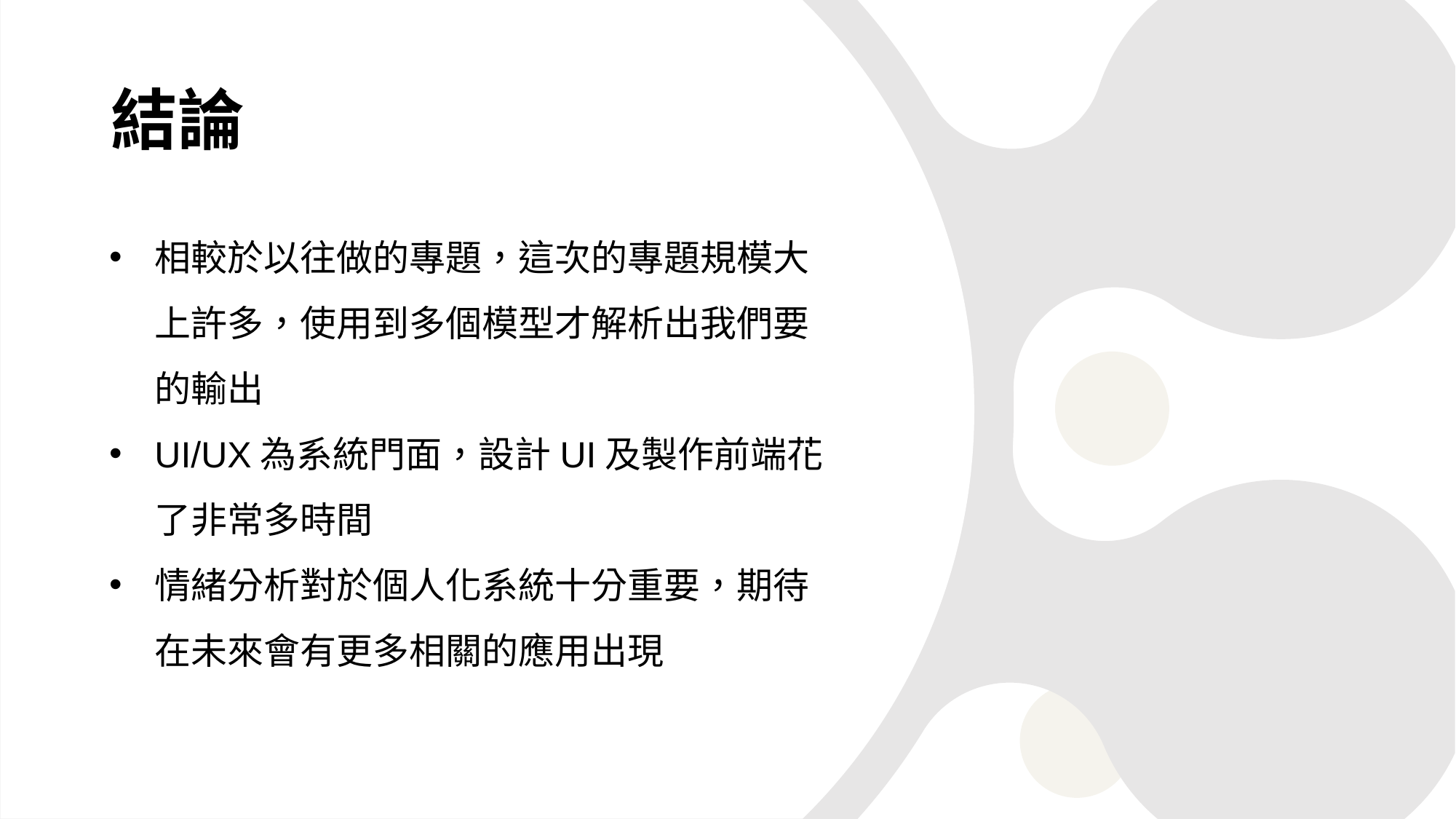

# 結論
相較於以往做的專題，這次的專題規模大上許多，使用到多個模型才解析出我們要的輸出
UI/UX為系統門面，設計UI及製作前端花了非常多時間
情緒分析對於個人化系統十分重要，期待在未來會有更多相關的應用出現